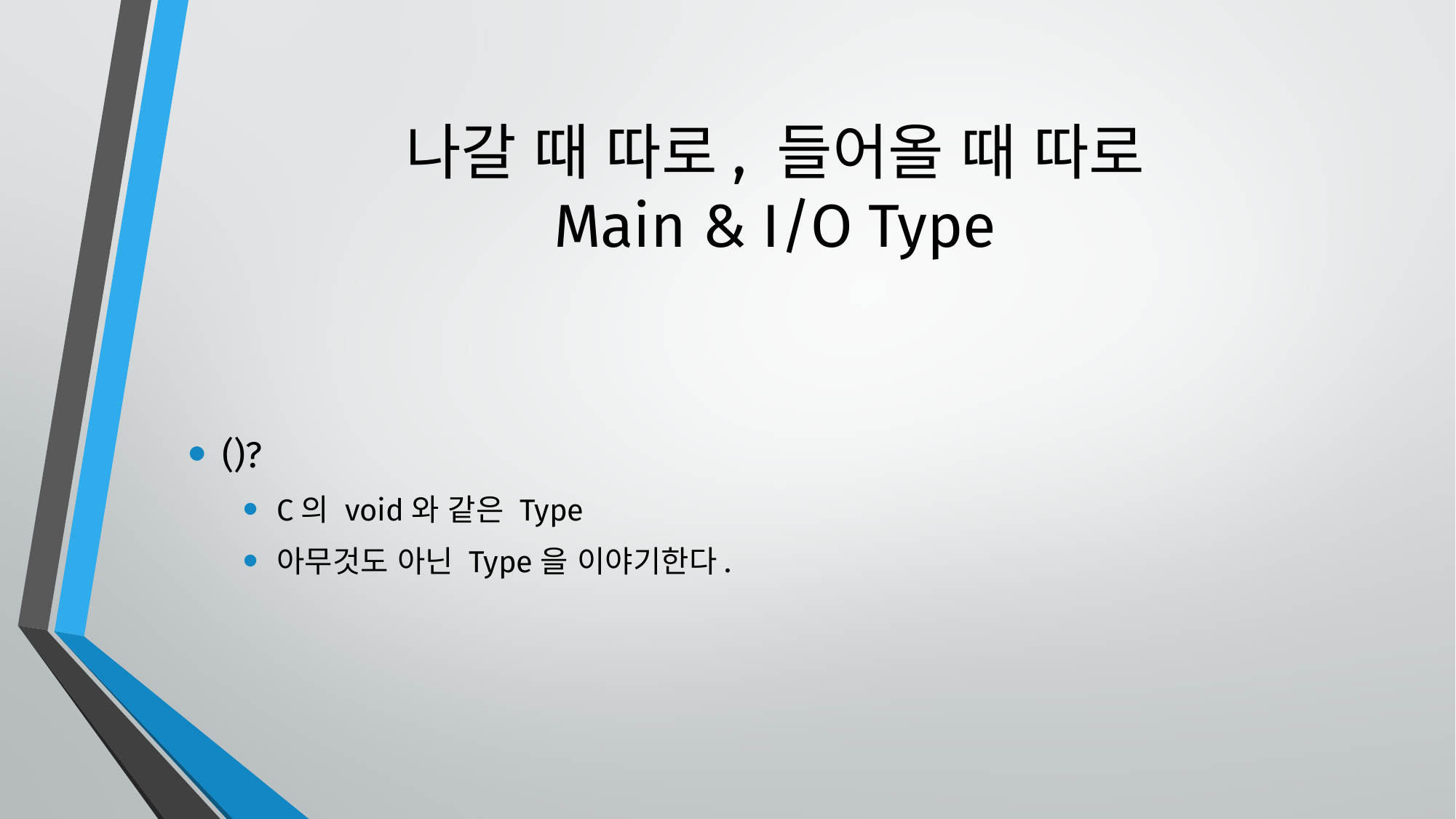

# 나갈 때 따로, 들어올 때 따로 Main & I/O Type
()?
C의 void와 같은 Type
아무것도 아닌 Type을 이야기한다.